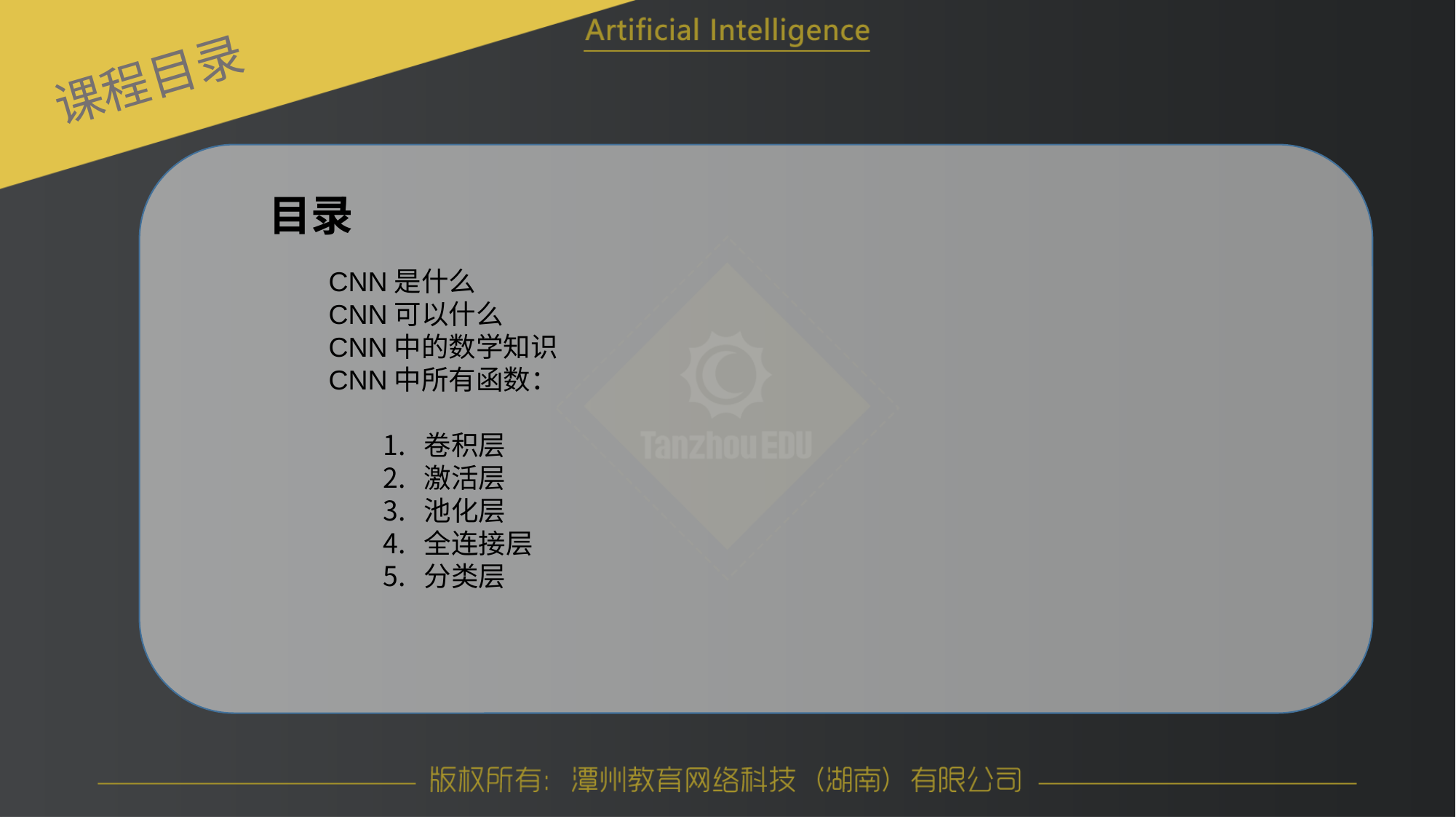

课程目录

目录
CNN是什么
CNN可以什么
CNN中的数学知识
CNN中所有函数：

卷积层
激活层
池化层
全连接层
分类层